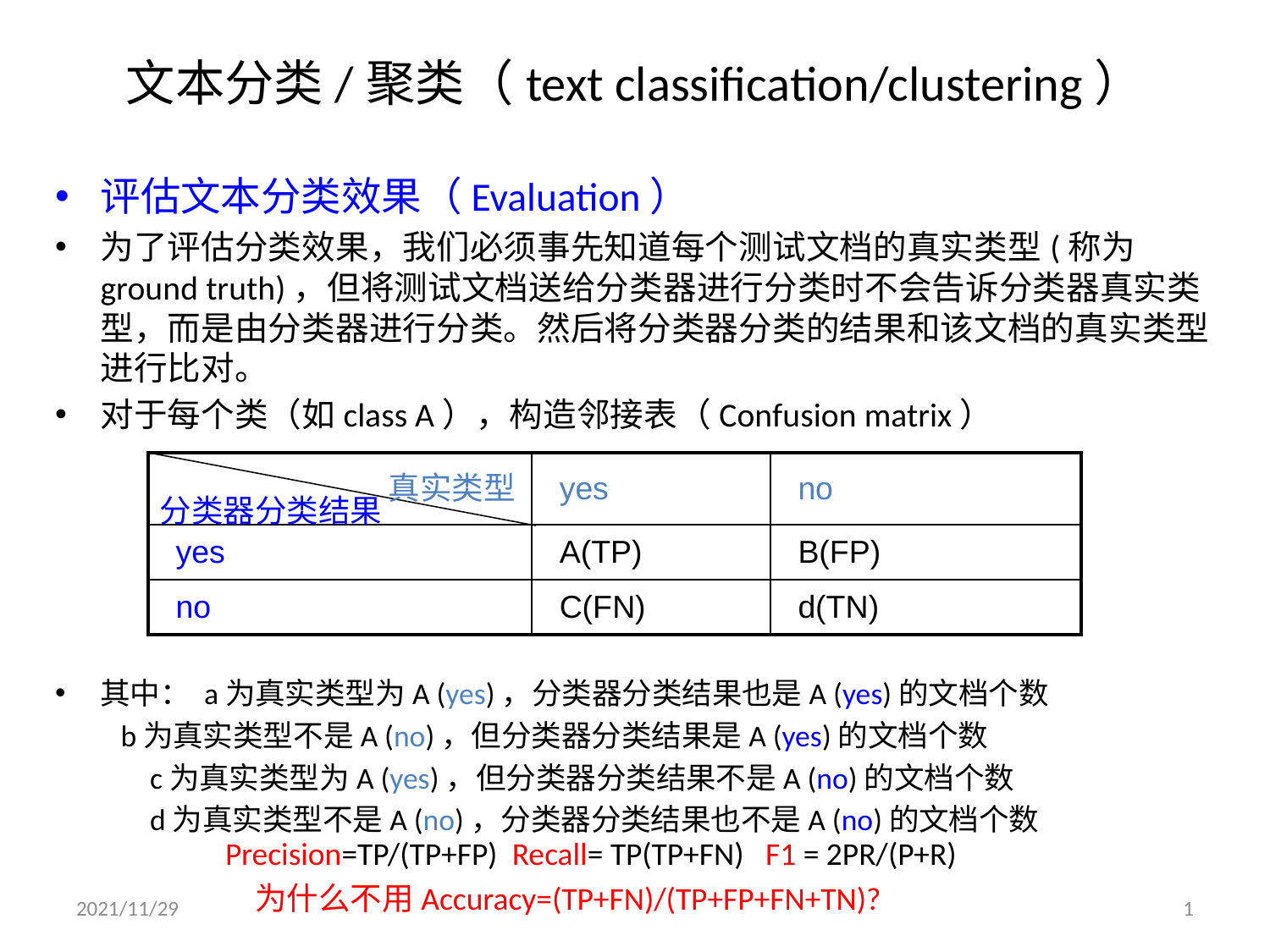

# 文本分类/聚类（text classification/clustering）
评估文本分类效果（Evaluation）
为了评估分类效果，我们必须事先知道每个测试文档的真实类型(称为ground truth)，但将测试文档送给分类器进行分类时不会告诉分类器真实类型，而是由分类器进行分类。然后将分类器分类的结果和该文档的真实类型进行比对。
对于每个类（如class A），构造邻接表（Confusion matrix）

其中： a为真实类型为A (yes)，分类器分类结果也是A (yes)的文档个数
		   b为真实类型不是A (no)，但分类器分类结果是A (yes)的文档个数
              c为真实类型为A (yes)，但分类器分类结果不是A (no)的文档个数
              d为真实类型不是A (no)，分类器分类结果也不是A (no)的文档个数

|  | yes | no |
| --- | --- | --- |
| yes | A(TP) | B(FP) |
| no | C(FN) | d(TN) |

真实类型
分类器分类结果
Precision=TP/(TP+FP)  Recall= TP(TP+FN)   F1 = 2PR/(P+R)
为什么不用Accuracy=(TP+FN)/(TP+FP+FN+TN)?
2021/11/29
1